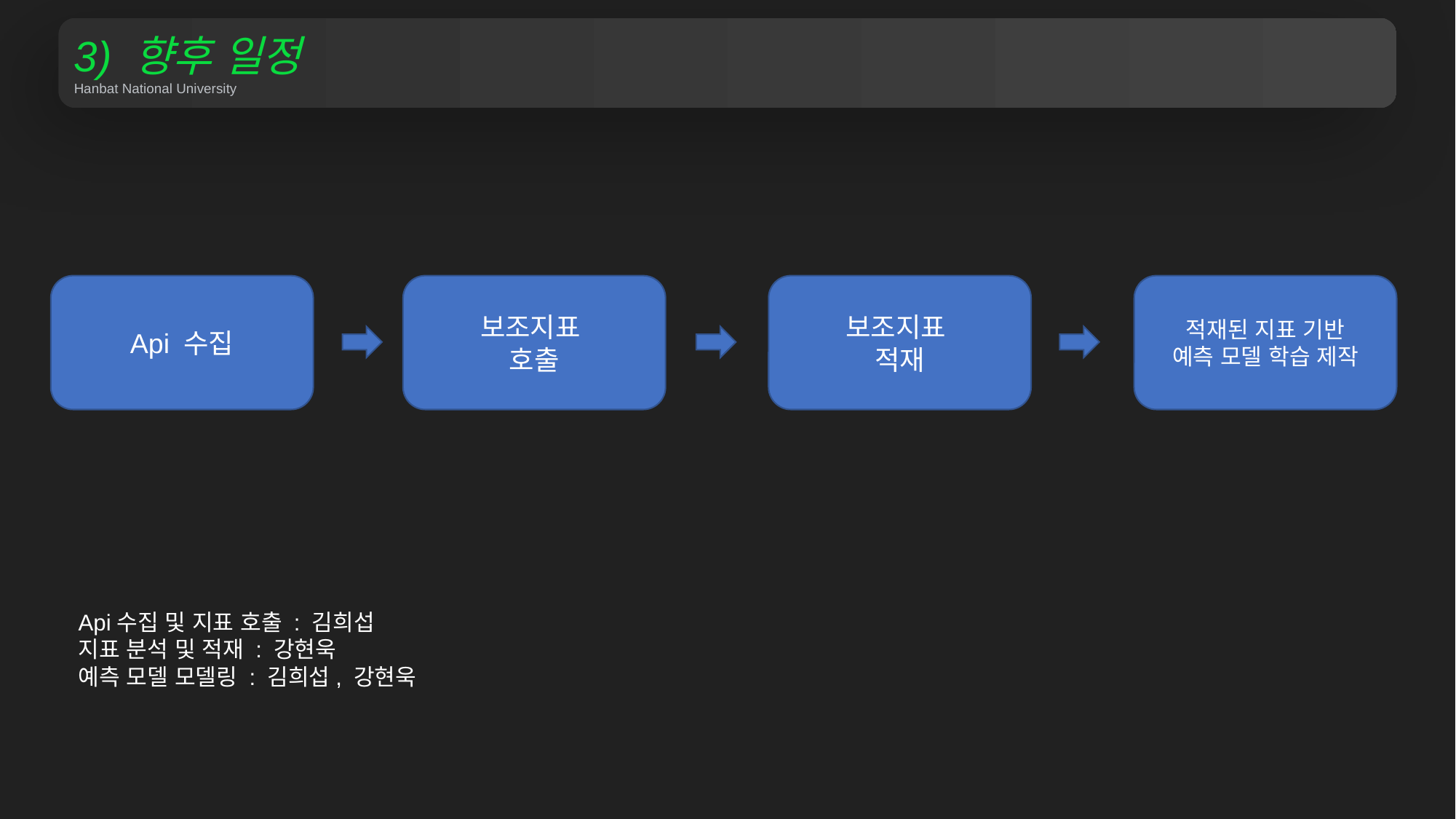

3) 향후 일정
Hanbat National University
보조지표
호출
보조지표
적재
적재된 지표 기반
예측 모델 학습 제작
Api 수집

Api수집 및 지표 호출 : 김희섭
지표 분석 및 적재 : 강현욱
예측 모델 모델링 : 김희섭, 강현욱